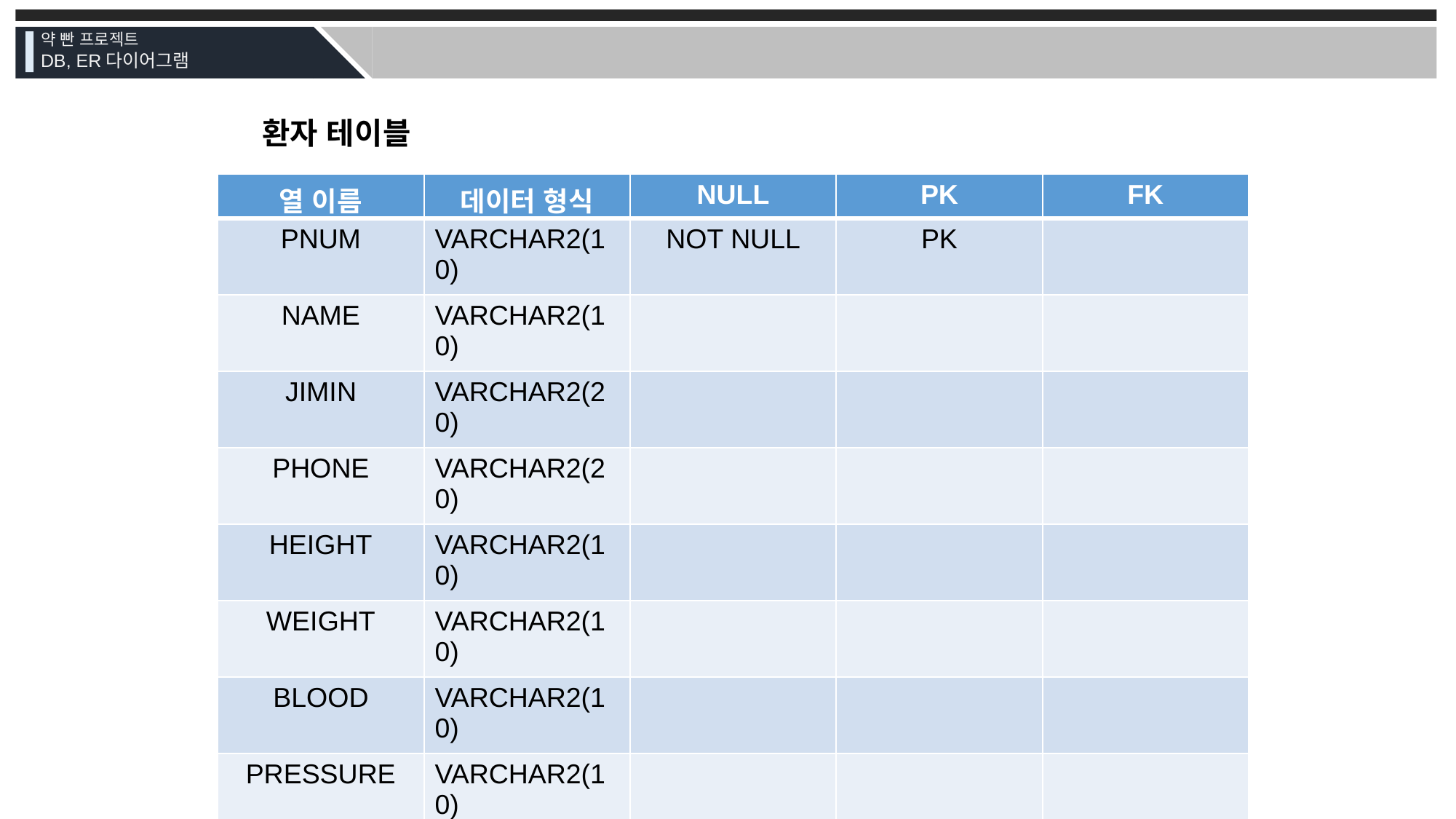

약 빤 프로젝트

DB, ER다이어그램
환자 테이블
| 열 이름 | 데이터 형식 | NULL | PK | FK |
| --- | --- | --- | --- | --- |
| PNUM | VARCHAR2(10) | NOT NULL | PK |  |
| NAME | VARCHAR2(10) |  |  |  |
| JIMIN | VARCHAR2(20) |  |  |  |
| PHONE | VARCHAR2(20) |  |  |  |
| HEIGHT | VARCHAR2(10) |  |  |  |
| WEIGHT | VARCHAR2(10) |  |  |  |
| BLOOD | VARCHAR2(10) |  |  |  |
| PRESSURE | VARCHAR2(10) |  |  |  |
| DISEASE | VARCHAR2(10) |  |  |  |
| OPERATION | VARCHAR2(10) |  |  |  |
| DNUM1 | VARCHAR2(10) | NOT NULL |  | FK |
| DNUM2 | VARCHAR2(10) | NOT NULL |  | FK |